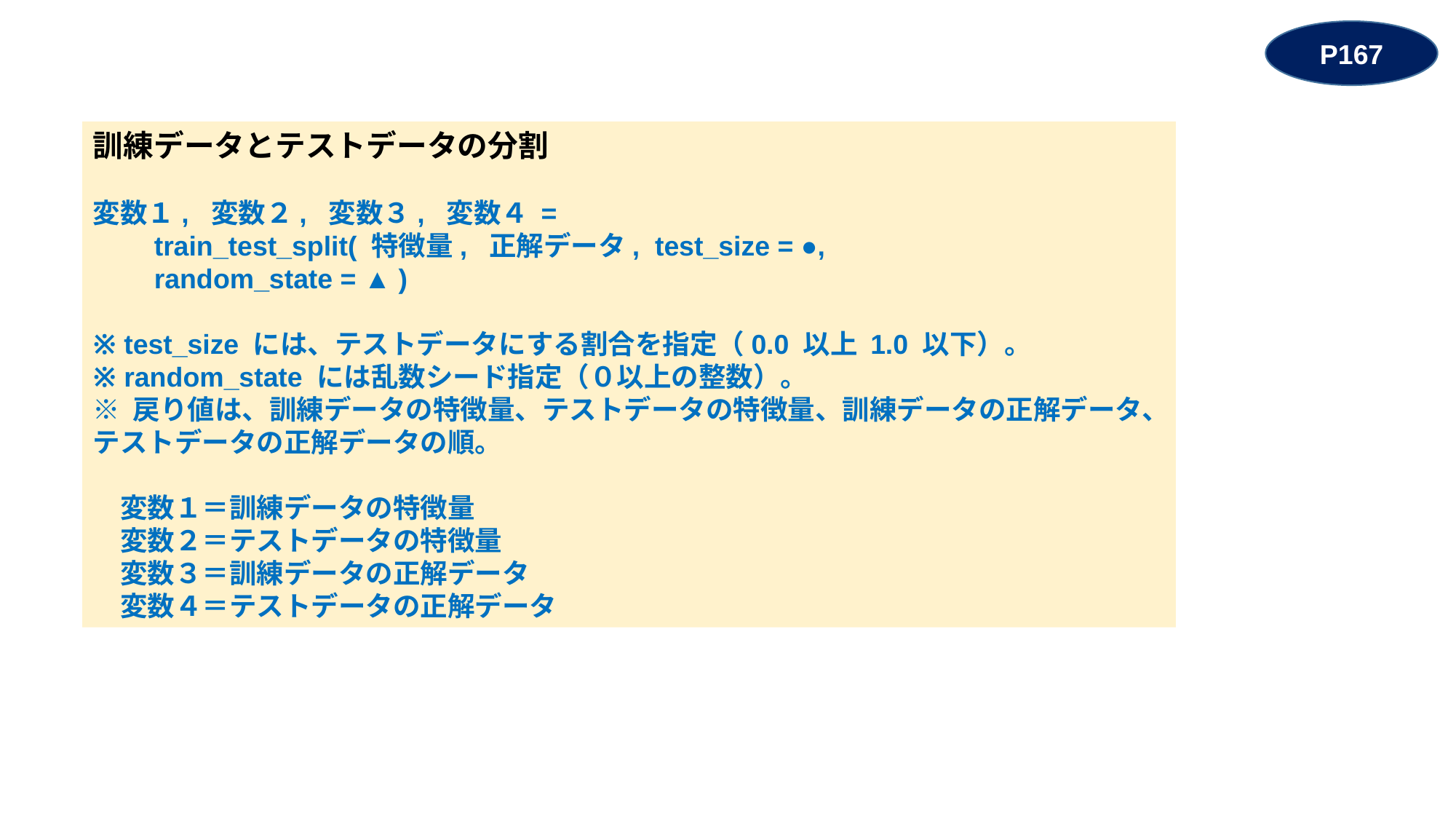

P167
訓練データとテストデータの分割

変数１,  変数２,  変数３,  変数４ =
　　train_test_split( 特徴量,  正解データ,  test_size = ●,
　　random_state = ▲ )

※ test_size には、テストデータにする割合を指定（0.0 以上 1.0 以下）。
※ random_state には乱数シード指定（０以上の整数）。
※ 戻り値は、訓練データの特徴量、テストデータの特徴量、訓練データの正解データ、テストデータの正解データの順。

　変数１＝訓練データの特徴量
　変数２＝テストデータの特徴量
　変数３＝訓練データの正解データ
　変数４＝テストデータの正解データ